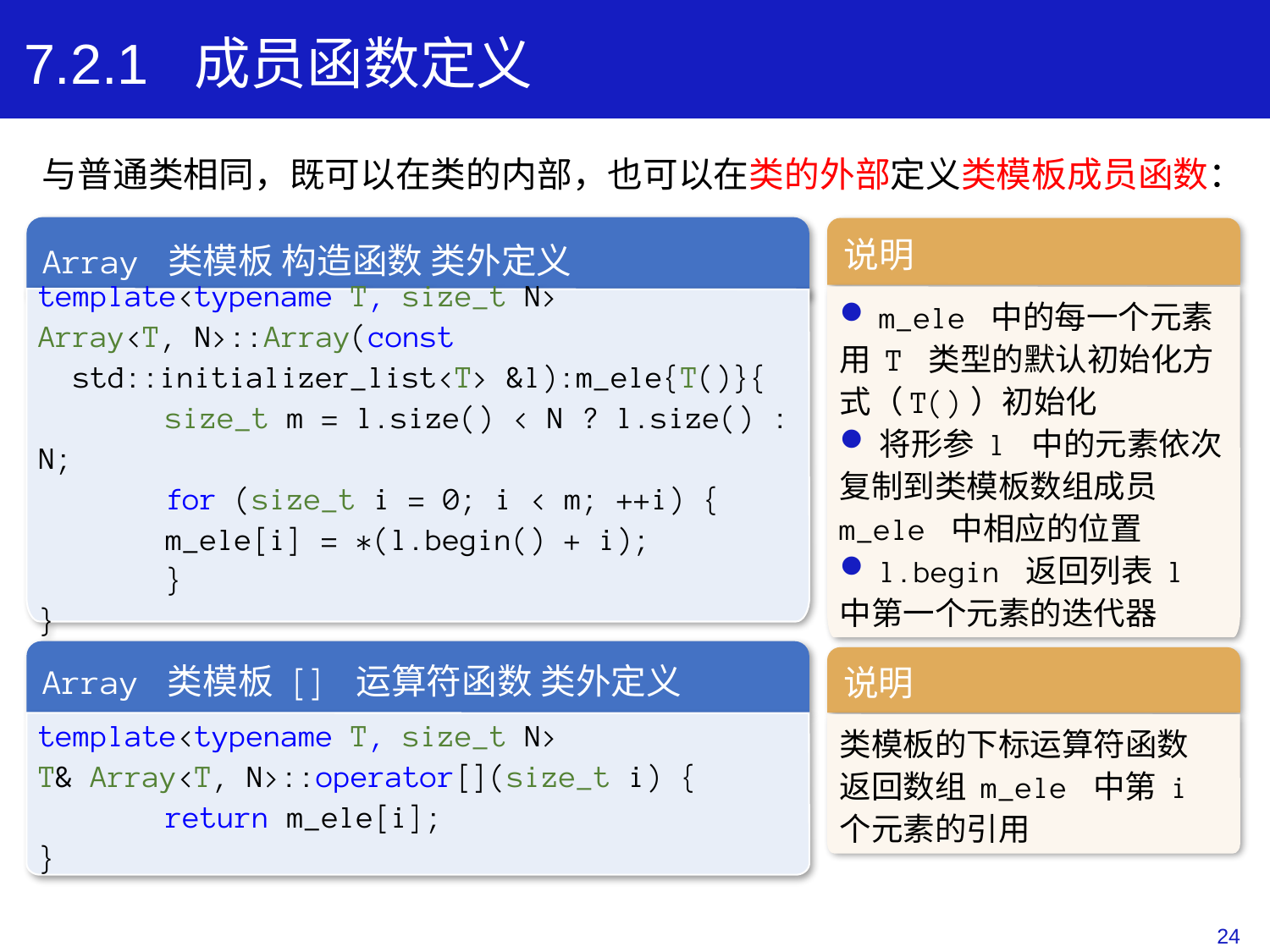

7.2.1  成员函数定义
与普通类相同，既可以在类的内部，也可以在类的外部定义类模板成员函数：
Array 类模板 构造函数 类外定义
template<typename T, size_t N>
Array<T, N>::Array(const
  std::initializer_list<T> &l):m_ele{T()}{
	size_t m = l.size() < N ? l.size() : N;
	for (size_t i = 0; i < m; ++i) {
	m_ele[i] = *(l.begin() + i);
	}
}
说明
m_ele 中的每一个元素
用 T 类型的默认初始化方式（T()）初始化
将形参 l 中的元素依次
复制到类模板数组成员m_ele 中相应的位置
l.begin 返回列表 l
中第一个元素的迭代器
学习目标
Array 类模板 [] 运算符函数 类外定义
template<typename T, size_t N>
T& Array<T, N>::operator[](size_t i) {
	return m_ele[i];
}
说明
类模板的下标运算符函数
返回数组 m_ele 中第 i
个元素的引用
24